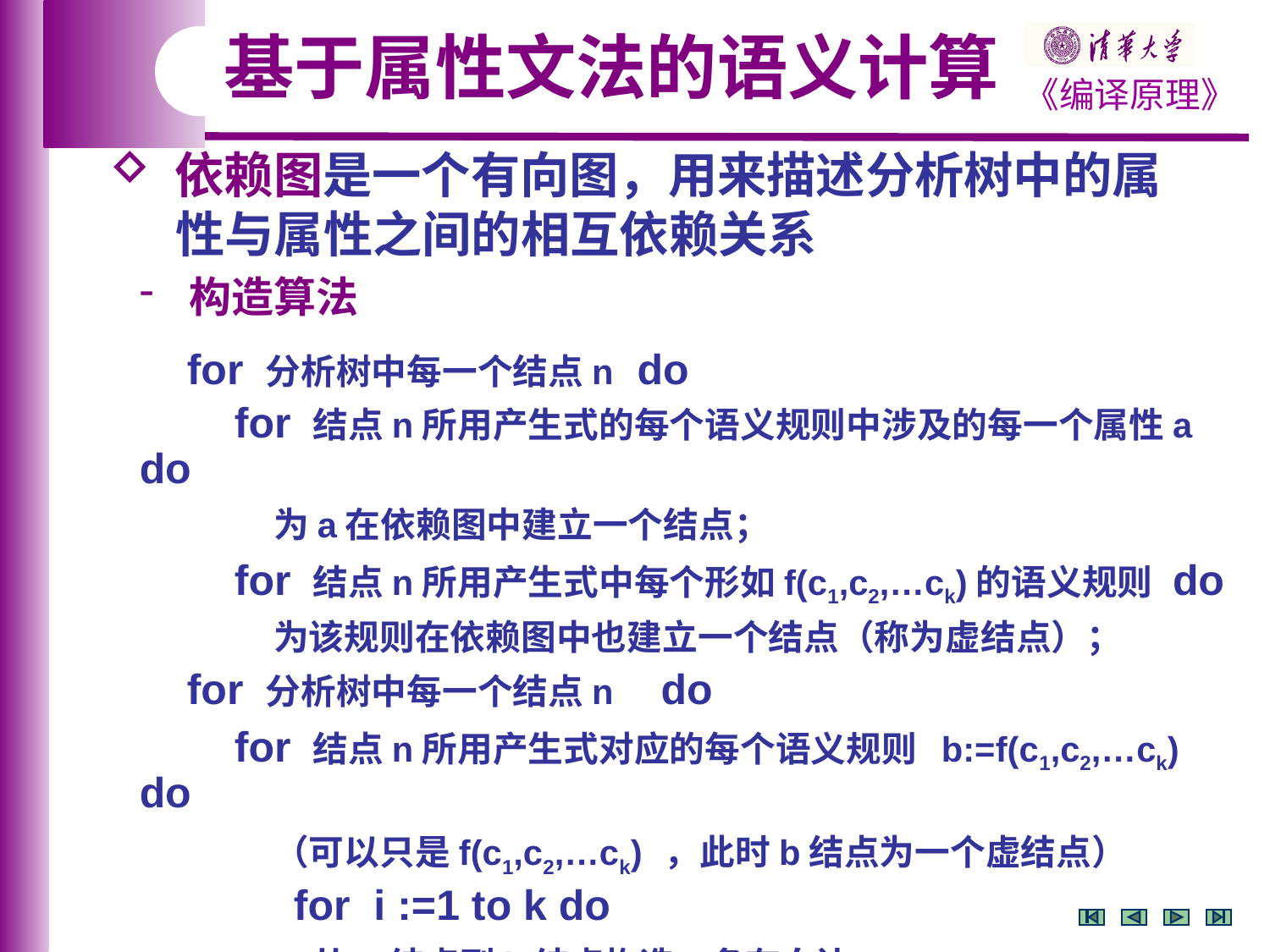

基于属性文法的语义计算
 依赖图是一个有向图，用来描述分析树中的属
     性与属性之间的相互依赖关系
 构造算法

    for 分析树中每一个结点n  do
        for 结点n所用产生式的每个语义规则中涉及的每一个属性a  do
             为a在依赖图中建立一个结点；
        for 结点n所用产生式中每个形如f(c1,c2,…ck)的语义规则 do
             为该规则在依赖图中也建立一个结点（称为虚结点）；
    for 分析树中每一个结点n    do
        for 结点n所用产生式对应的每个语义规则  b:=f(c1,c2,…ck) do
             （可以只是f(c1,c2,…ck) ，此时b结点为一个虚结点）
             for  i :=1 to k do
                 从ci结点到b结点构造一条有向边